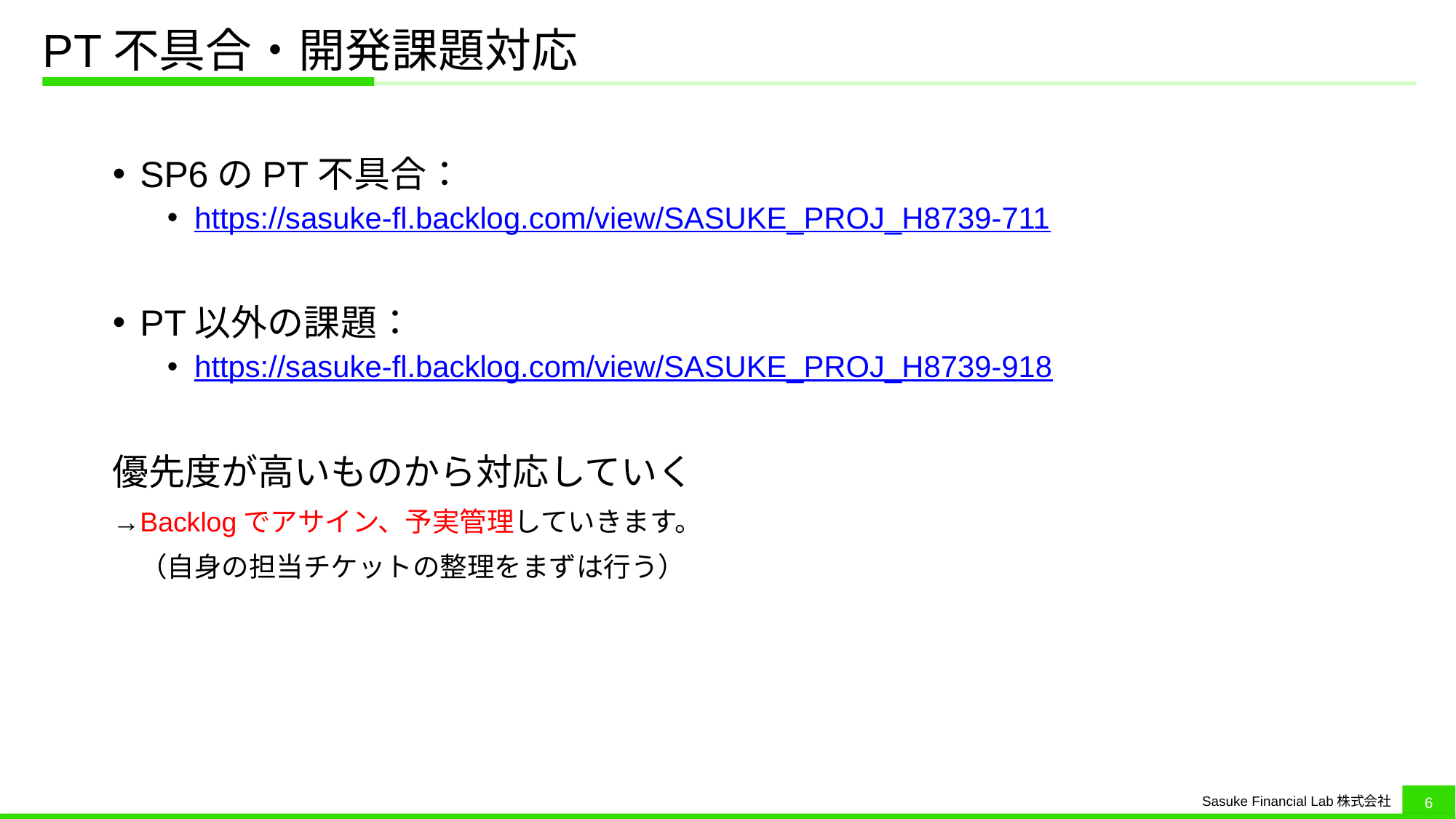

# PT不具合・開発課題対応
SP6のPT不具合：
https://sasuke-fl.backlog.com/view/SASUKE_PROJ_H8739-711

PT以外の課題：
https://sasuke-fl.backlog.com/view/SASUKE_PROJ_H8739-918

優先度が高いものから対応していく
→Backlogでアサイン、予実管理していきます。
　（自身の担当チケットの整理をまずは行う）
6
Sasuke Financial Lab株式会社